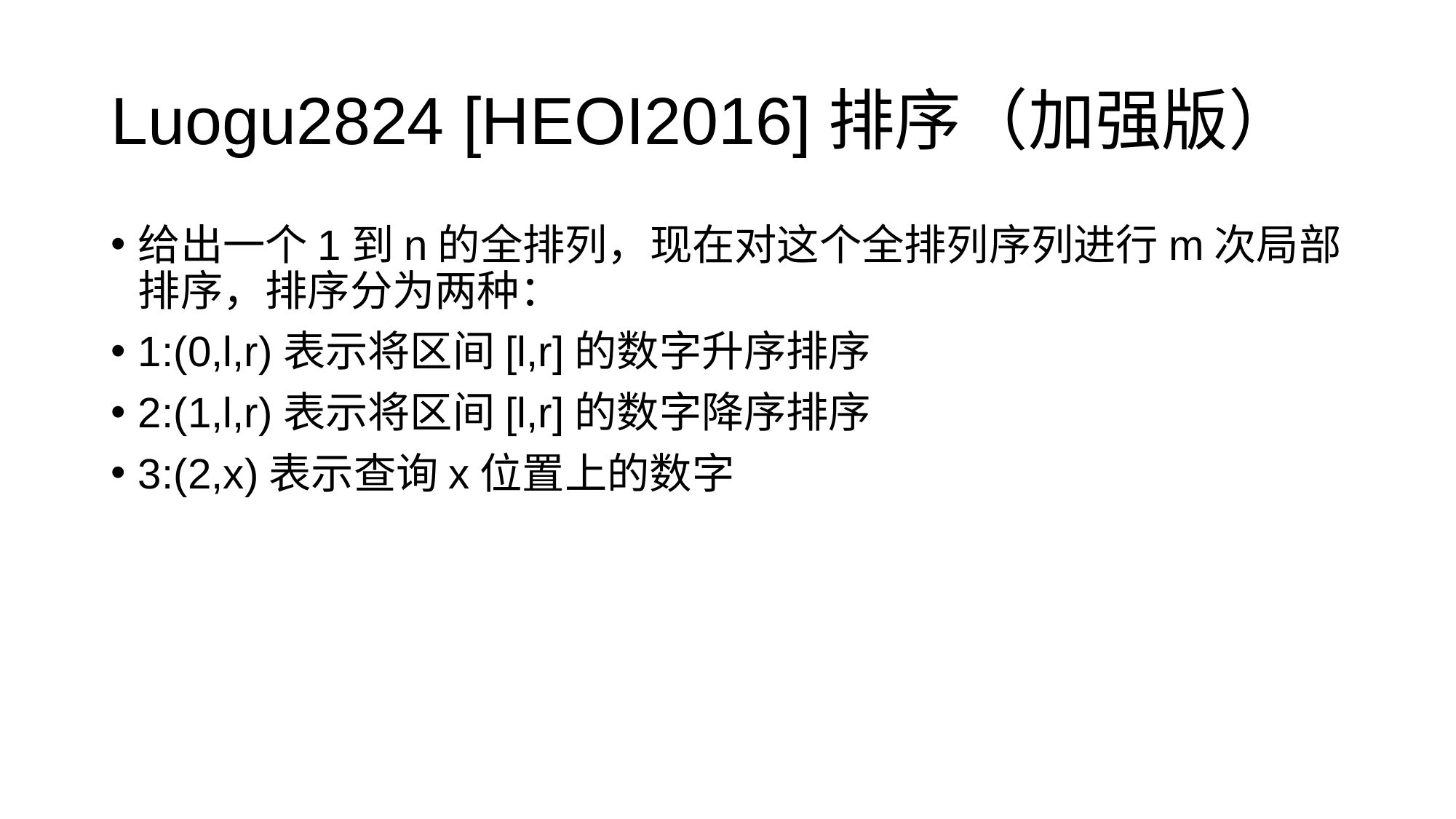

# Luogu2824 [HEOI2016]排序（加强版）
给出一个1到n的全排列，现在对这个全排列序列进行m次局部排序，排序分为两种：
1:(0,l,r)表示将区间[l,r]的数字升序排序
2:(1,l,r)表示将区间[l,r]的数字降序排序
3:(2,x)表示查询x位置上的数字